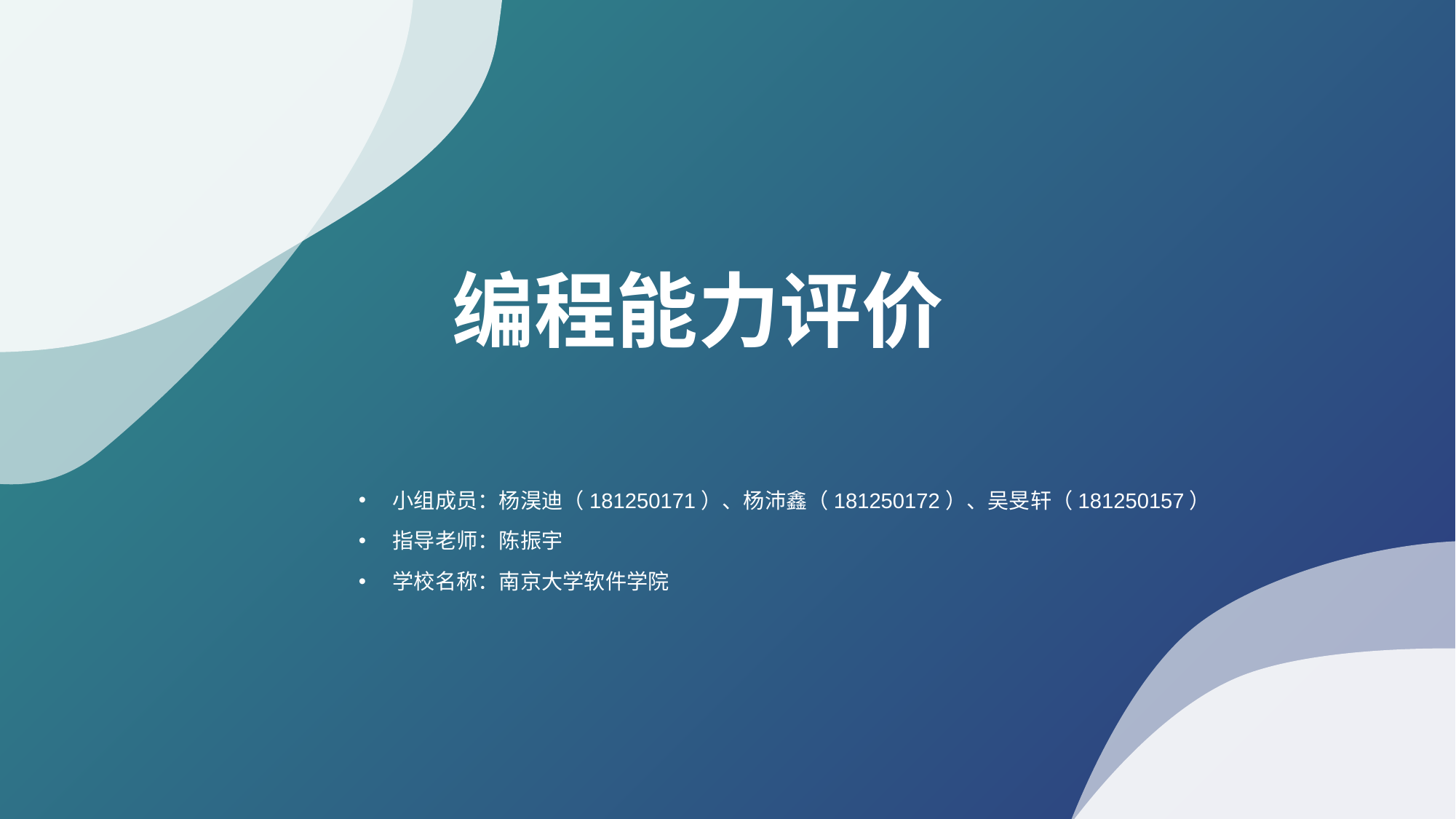

编程能力评价
小组成员：杨淏迪（181250171）、杨沛鑫（181250172）、吴旻轩（181250157）
指导老师：陈振宇
学校名称：南京大学软件学院